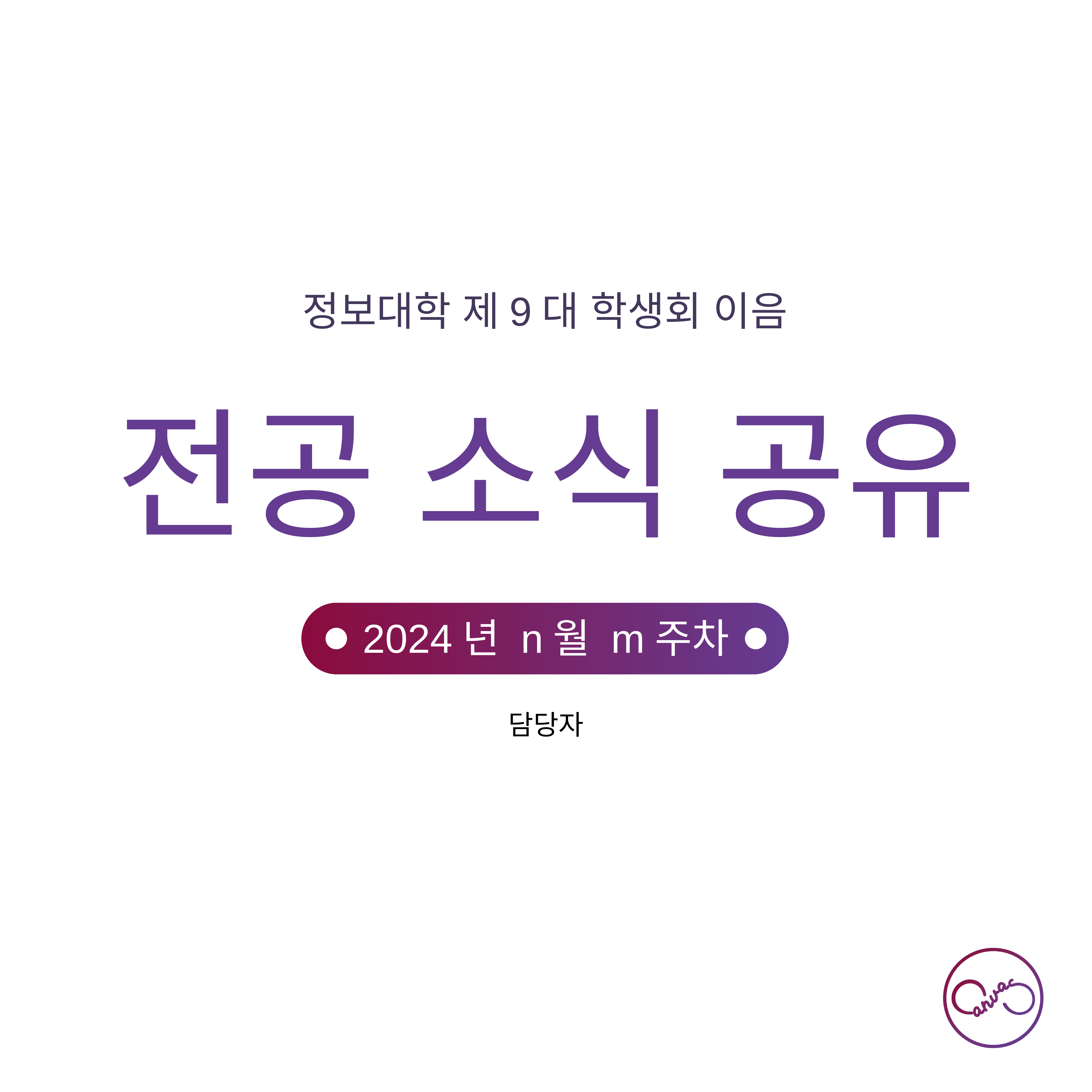

정보대학 제9대 학생회 이음
# 전공 소식 공유
2024년 n월 m주차
담당자